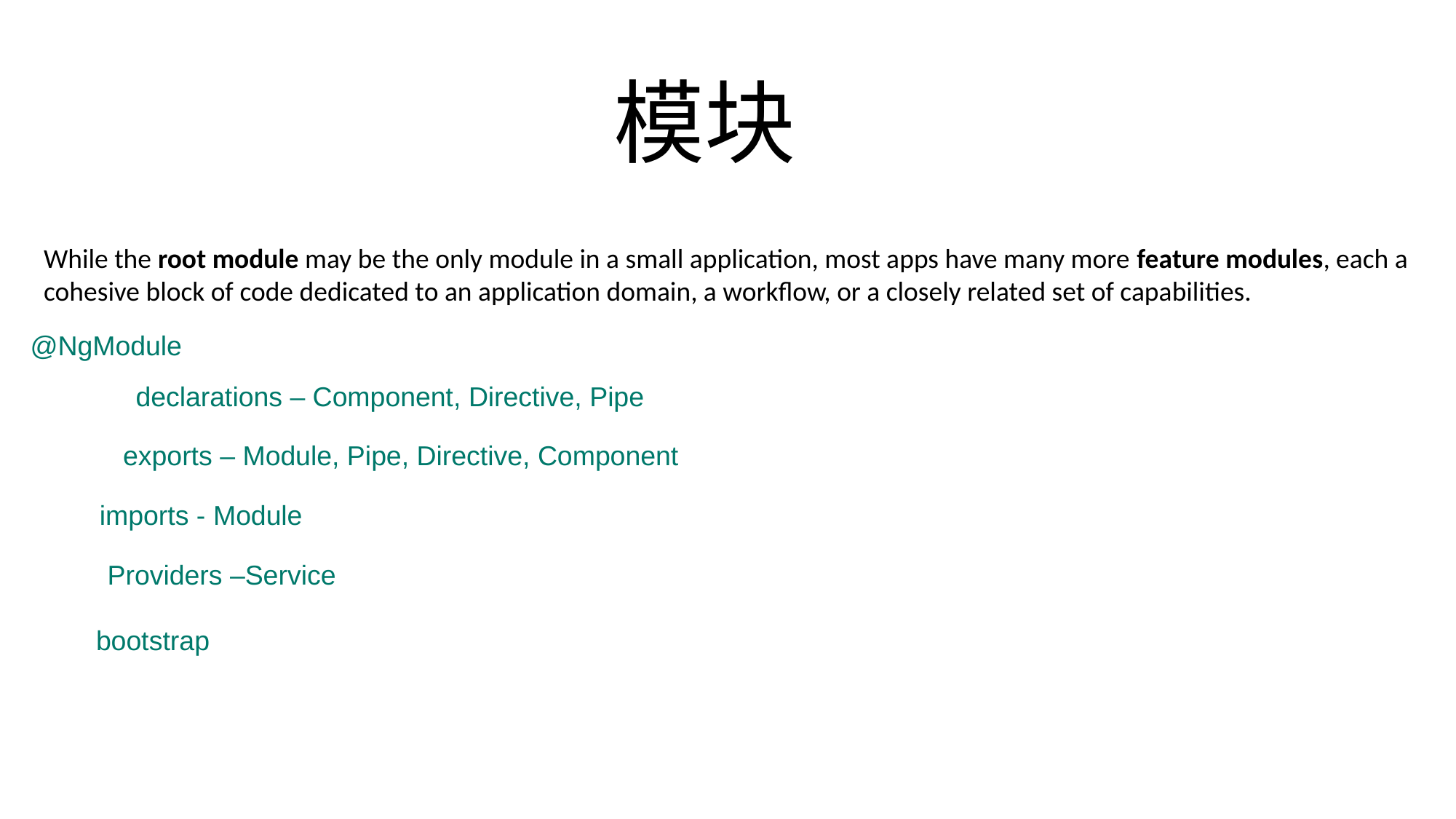

# 模块
While the root module may be the only module in a small application, most apps have many more feature modules, each a cohesive block of code dedicated to an application domain, a workflow, or a closely related set of capabilities.
@NgModule
declarations – Component, Directive, Pipe
exports – Module, Pipe, Directive, Component
imports - Module
Providers –Service
bootstrap